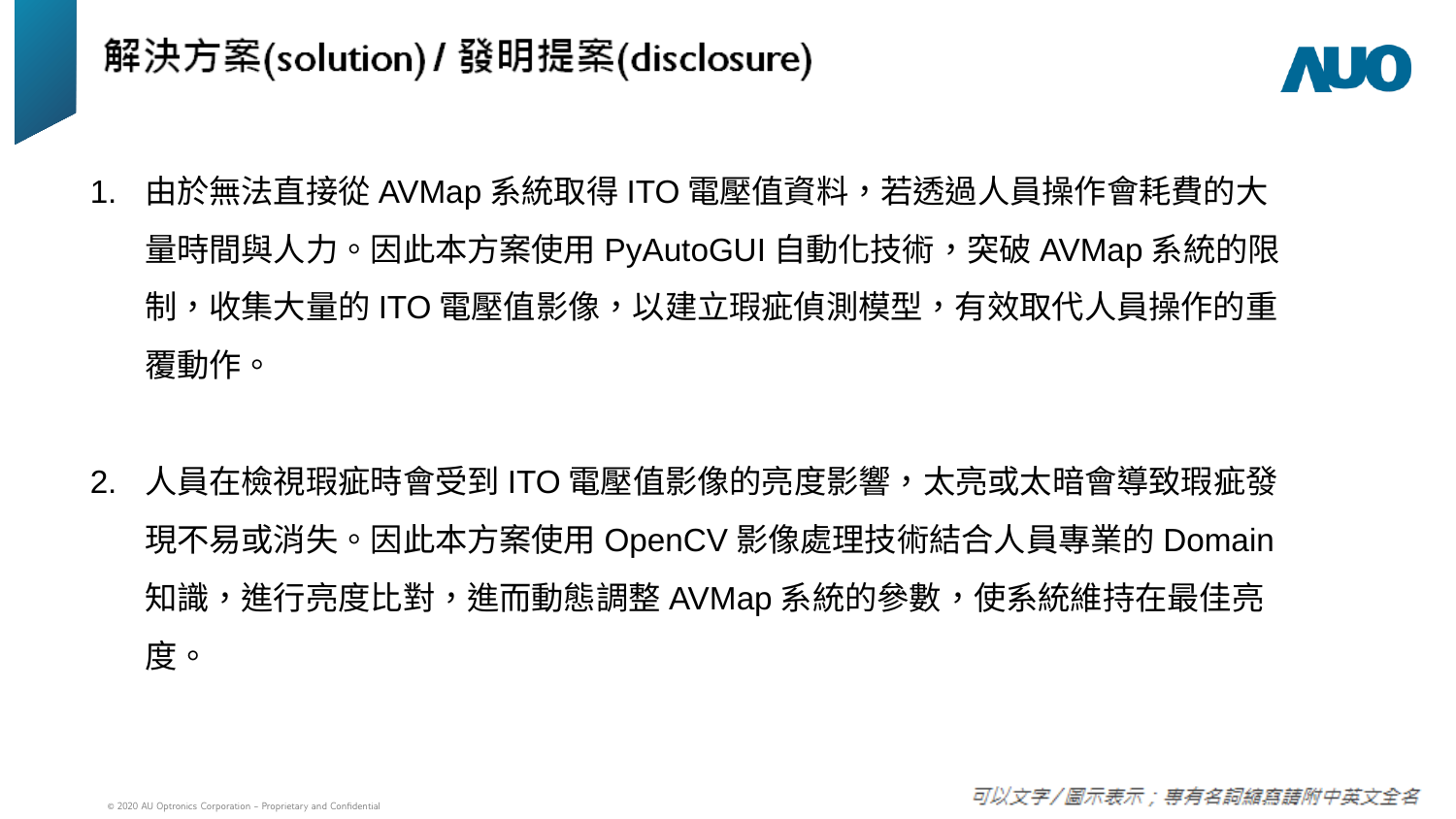

由於無法直接從AVMap系統取得ITO電壓值資料，若透過人員操作會耗費的大量時間與人力。因此本方案使用PyAutoGUI自動化技術，突破AVMap系統的限制，收集大量的ITO電壓值影像，以建立瑕疵偵測模型，有效取代人員操作的重覆動作。

人員在檢視瑕疵時會受到ITO電壓值影像的亮度影響，太亮或太暗會導致瑕疵發現不易或消失。因此本方案使用OpenCV影像處理技術結合人員專業的Domain知識，進行亮度比對，進而動態調整AVMap系統的參數，使系統維持在最佳亮度。